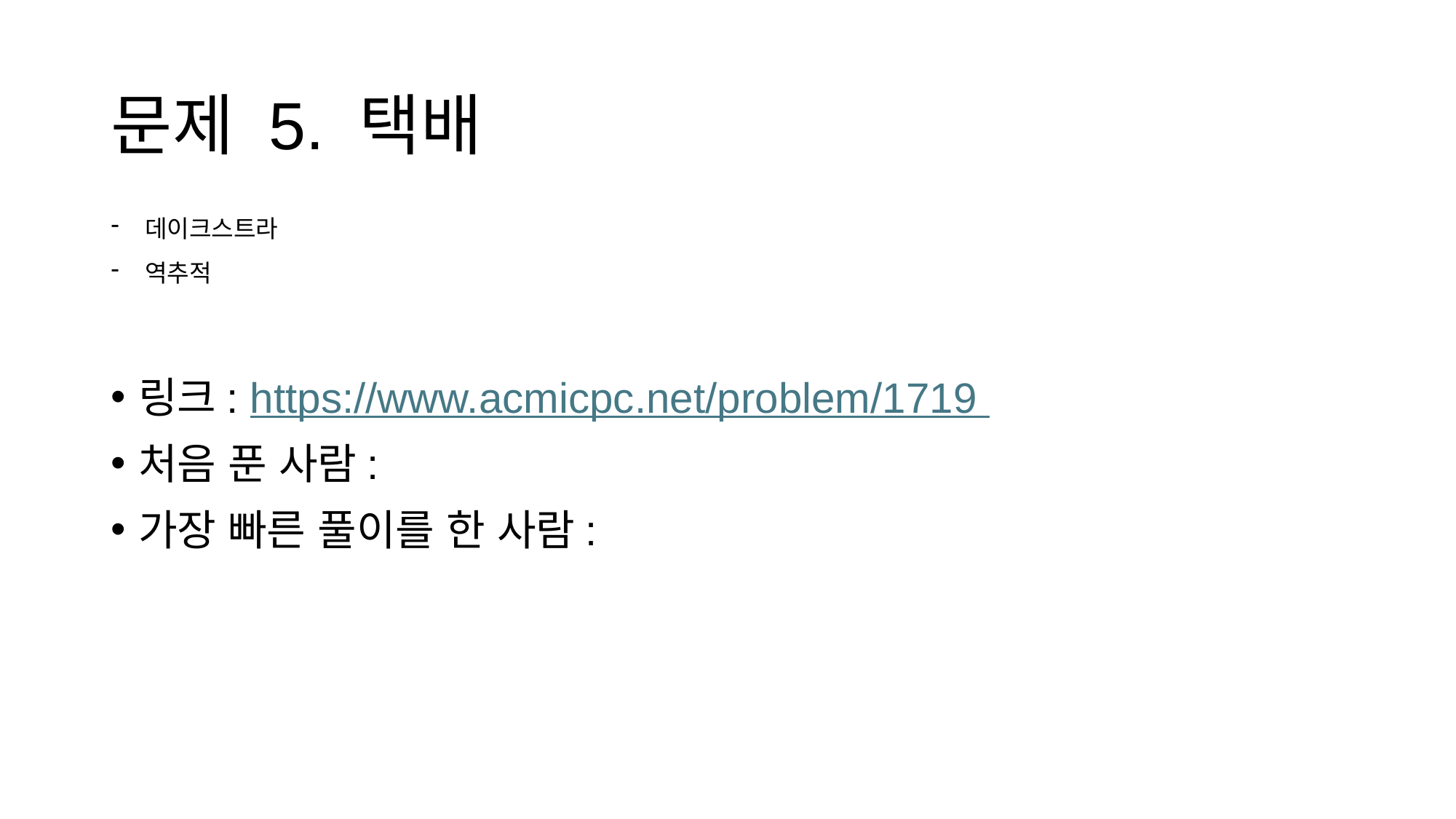

# 문제 5. 택배
데이크스트라
역추적

링크: https://www.acmicpc.net/problem/1719
처음 푼 사람:
가장 빠른 풀이를 한 사람: